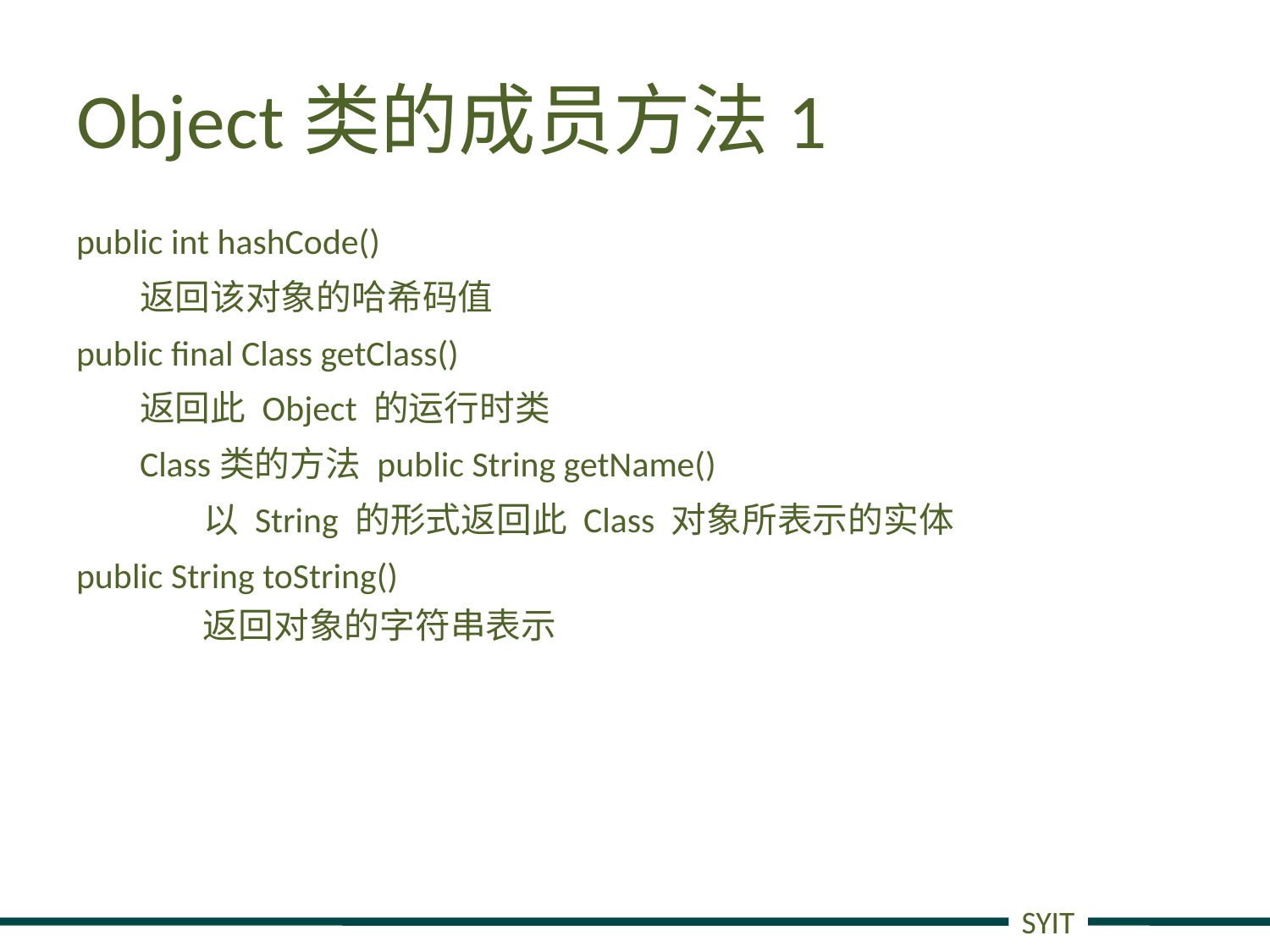

# Object类的成员方法1
public int hashCode()
返回该对象的哈希码值
public final Class getClass()
返回此 Object 的运行时类
Class类的方法 public String getName()
以 String 的形式返回此 Class 对象所表示的实体
public String toString()
       返回对象的字符串表示
SYIT